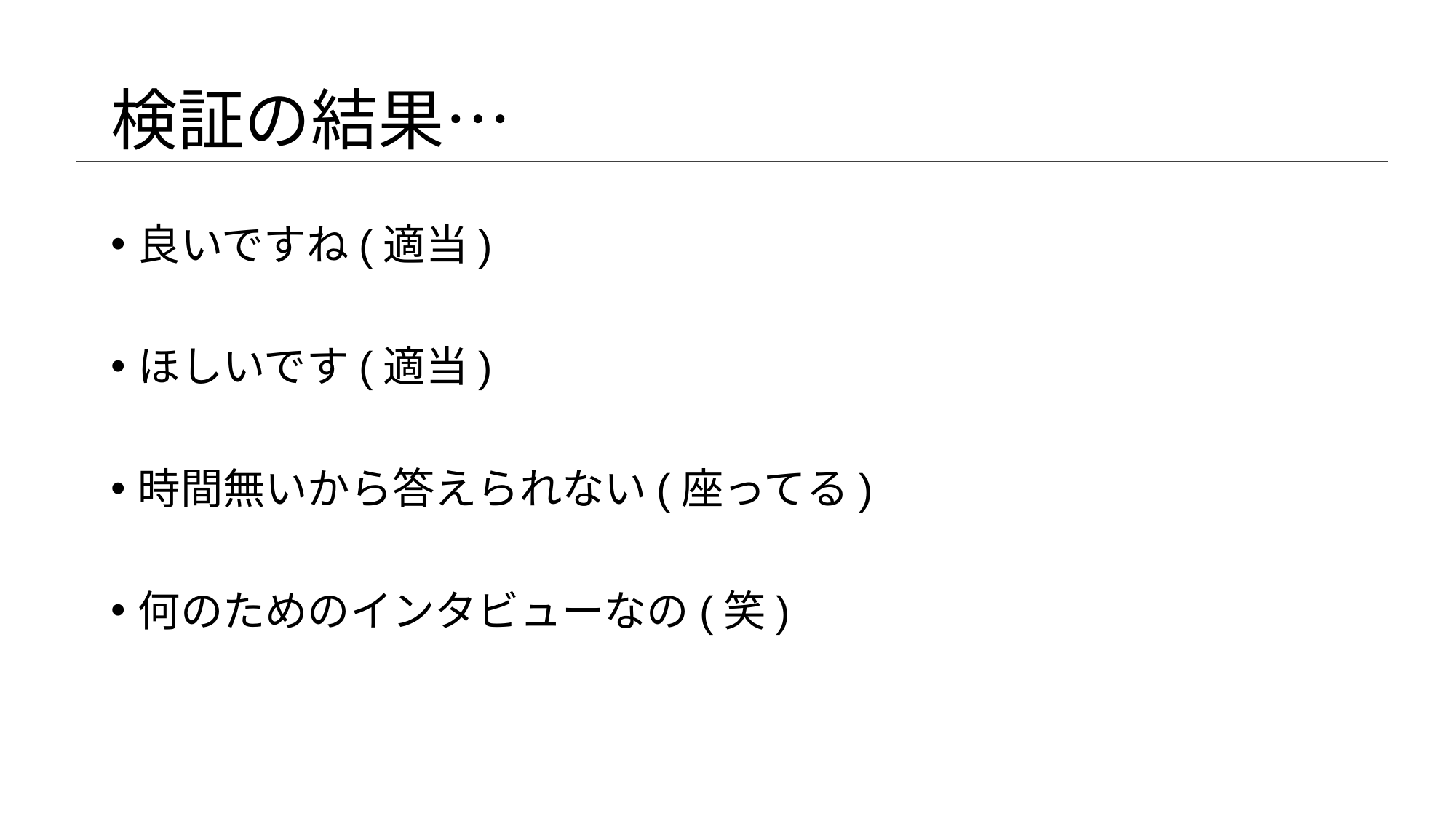

# 検証の結果…
良いですね(適当)

ほしいです(適当)

時間無いから答えられない(座ってる)

何のためのインタビューなの(笑)